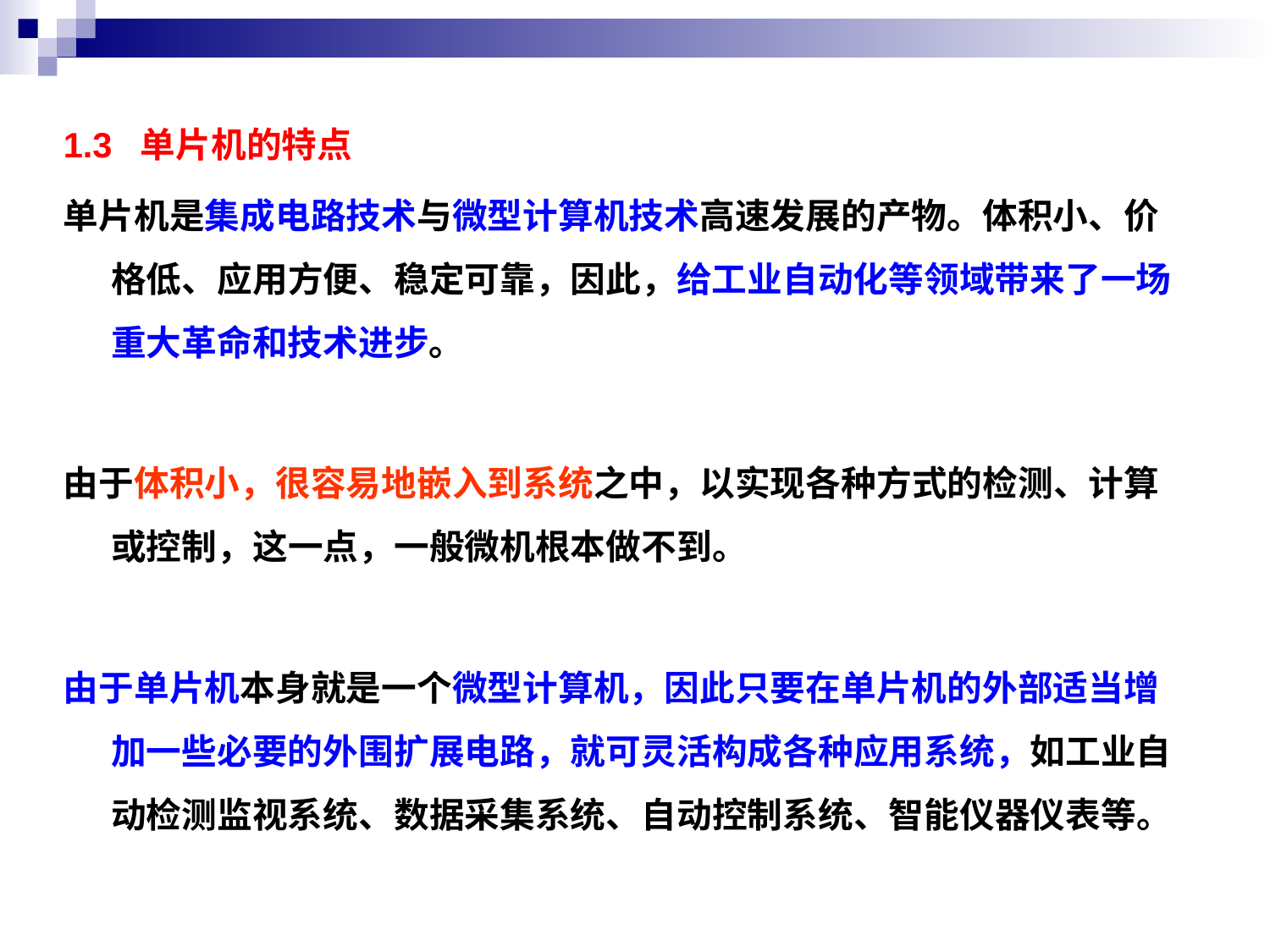

# 1.3  单片机的特点
单片机是集成电路技术与微型计算机技术高速发展的产物。体积小、价格低、应用方便、稳定可靠，因此，给工业自动化等领域带来了一场重大革命和技术进步。

由于体积小，很容易地嵌入到系统之中，以实现各种方式的检测、计算或控制，这一点，一般微机根本做不到。

由于单片机本身就是一个微型计算机，因此只要在单片机的外部适当增加一些必要的外围扩展电路，就可灵活构成各种应用系统，如工业自动检测监视系统、数据采集系统、自动控制系统、智能仪器仪表等。

10